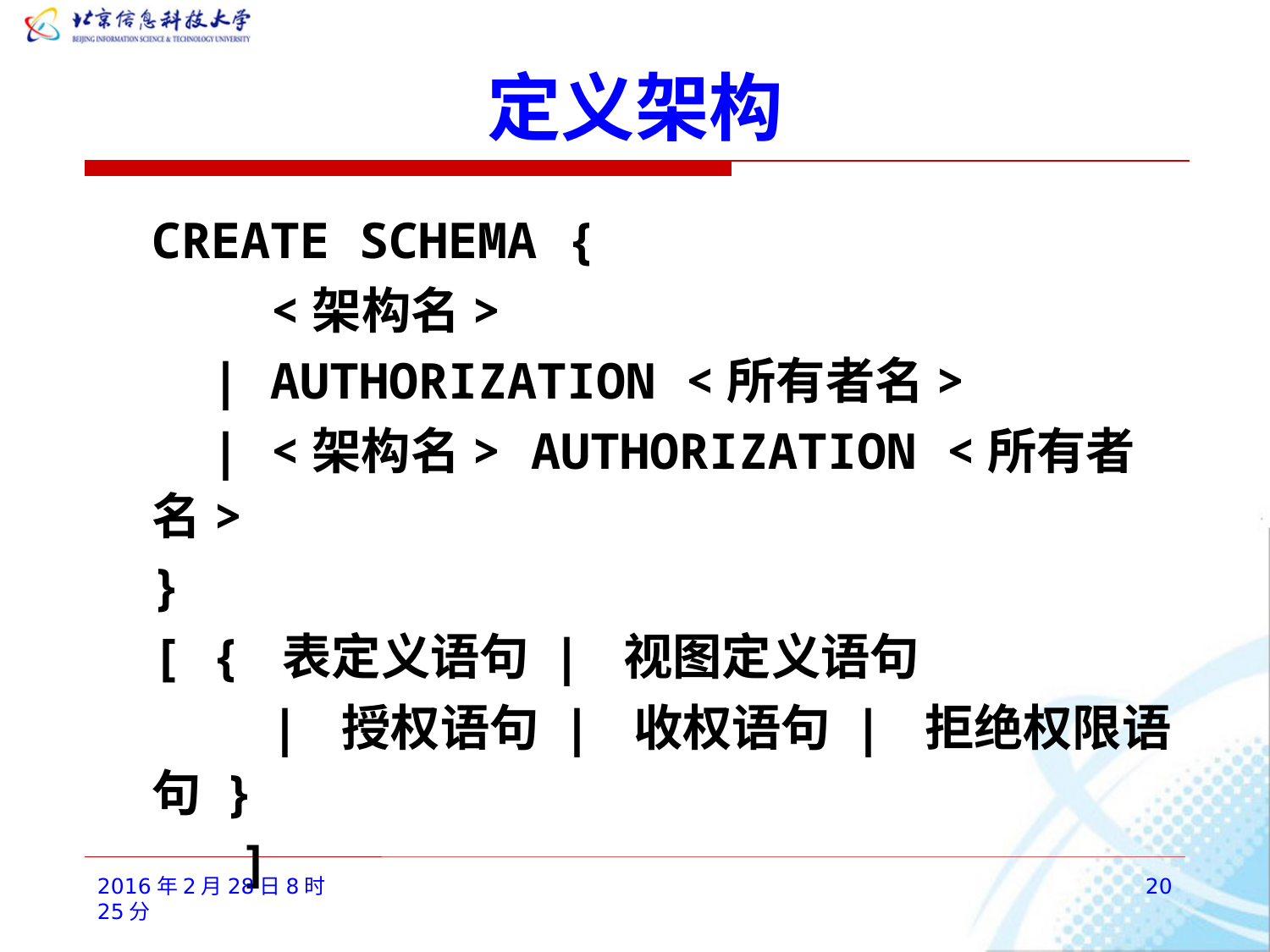

# 定义架构
CREATE SCHEMA {
    <架构名>
  | AUTHORIZATION <所有者名>
  | <架构名> AUTHORIZATION <所有者名>
}
[ { 表定义语句 | 视图定义语句
    | 授权语句 | 收权语句 | 拒绝权限语句 }
   ]
2016年2月28日8时25分
20